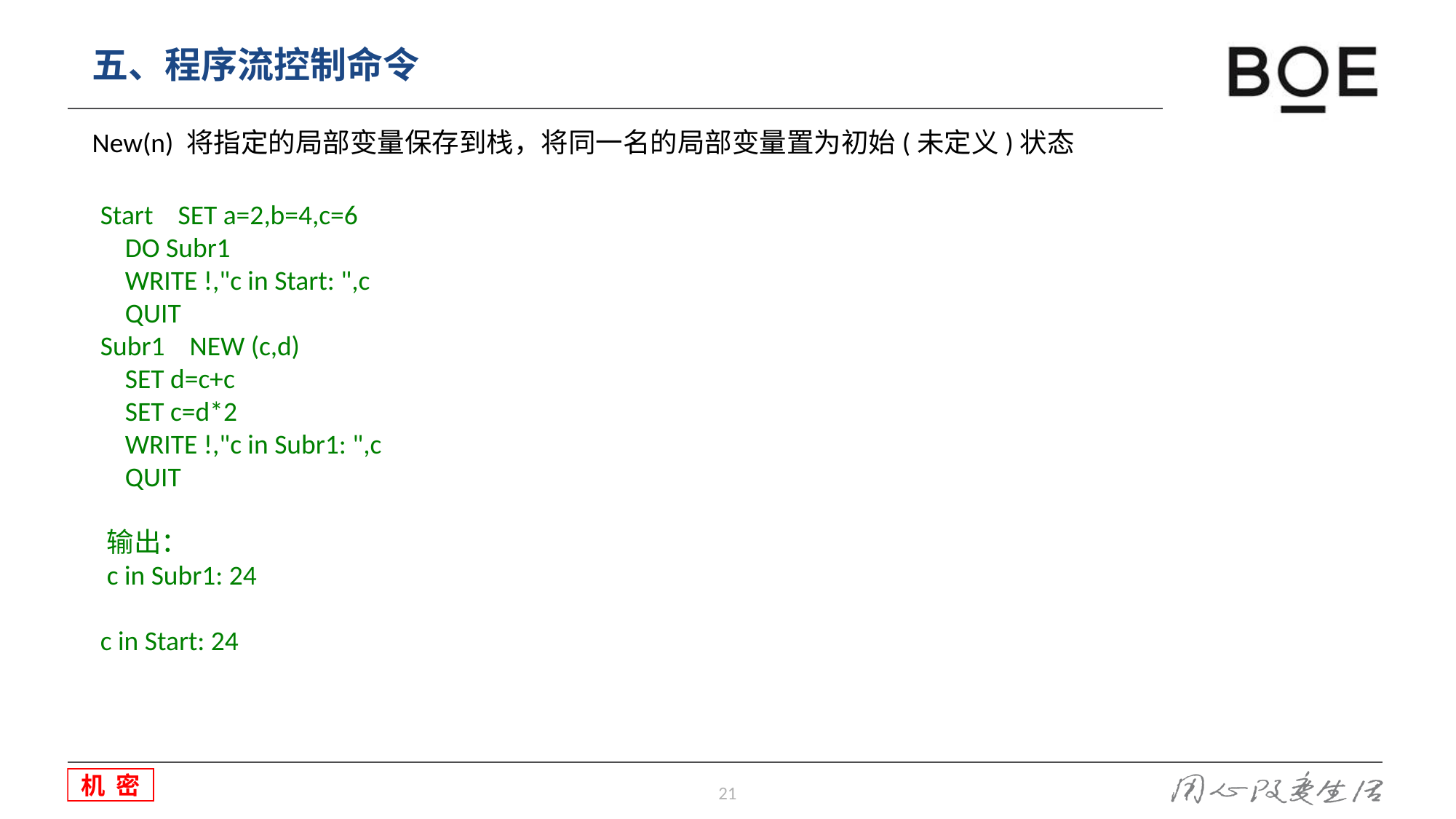

五、程序流控制命令
New(n) 将指定的局部变量保存到栈，将同一名的局部变量置为初始(未定义)状态
    Start    SET a=2,b=4,c=6
        DO Subr1
        WRITE !,"c in Start: ",c
        QUIT
    Subr1    NEW (c,d)
        SET d=c+c
        SET c=d*2
        WRITE !,"c in Subr1: ",c
        QUIT
    输出：
    c in Subr1: 24
    c in Start: 24
21